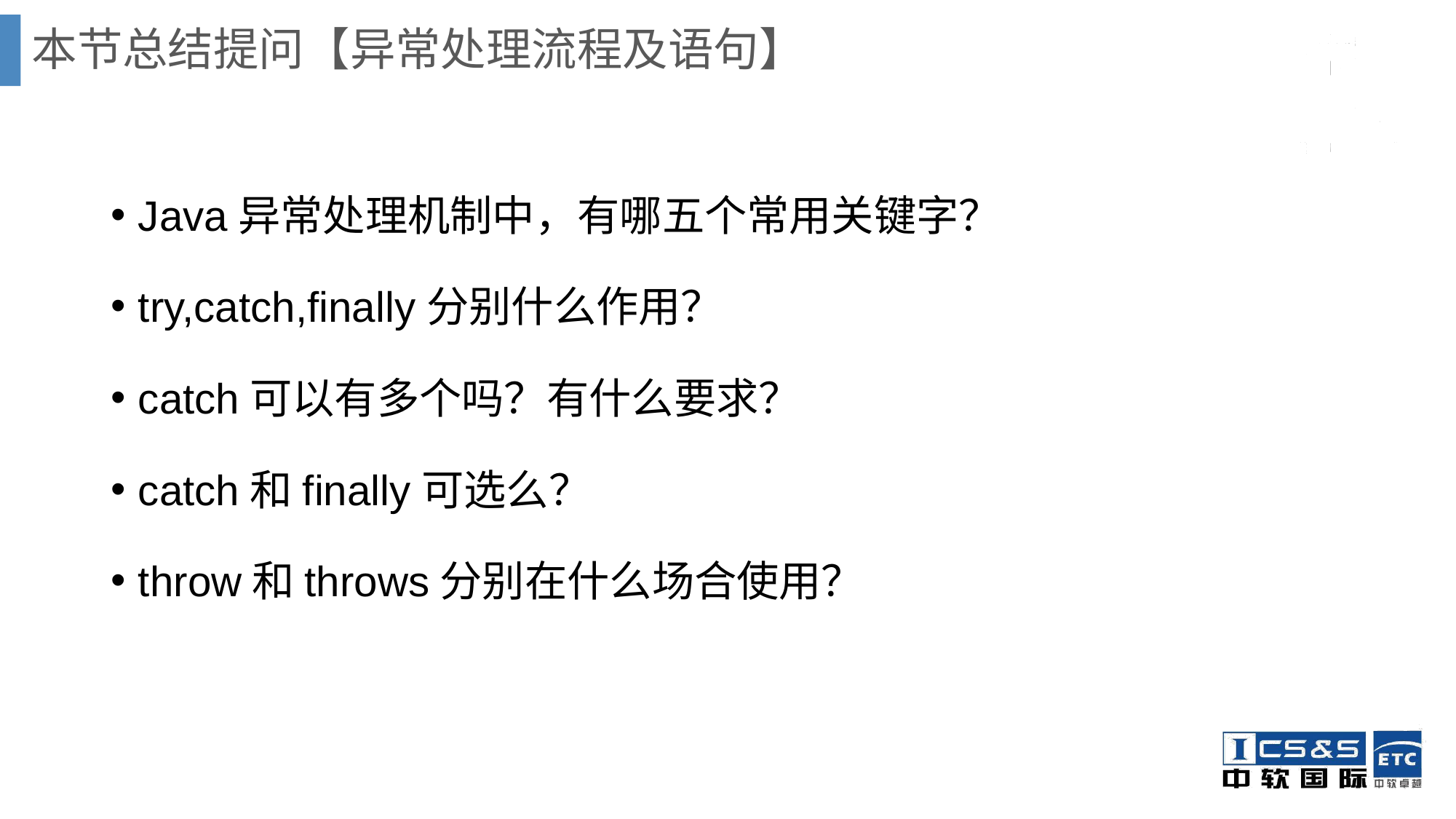

# 本节总结提问【异常处理流程及语句】
Java异常处理机制中，有哪五个常用关键字？
try,catch,finally分别什么作用？
catch可以有多个吗？有什么要求？
catch和finally可选么？
throw和throws分别在什么场合使用？